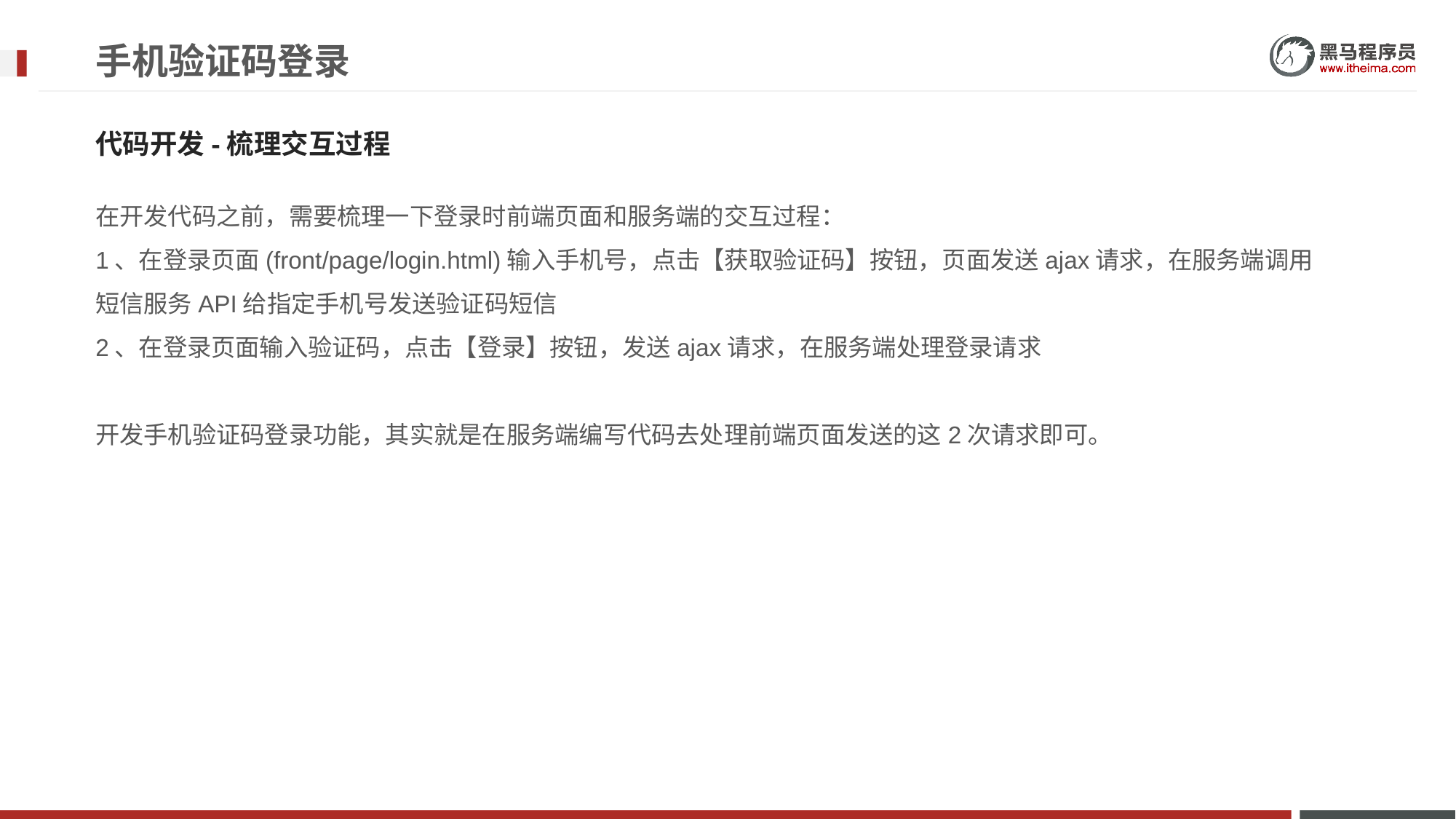

# 手机验证码登录
代码开发-梳理交互过程
在开发代码之前，需要梳理一下登录时前端页面和服务端的交互过程：
1、在登录页面(front/page/login.html)输入手机号，点击【获取验证码】按钮，页面发送ajax请求，在服务端调用短信服务API给指定手机号发送验证码短信
2、在登录页面输入验证码，点击【登录】按钮，发送ajax请求，在服务端处理登录请求

开发手机验证码登录功能，其实就是在服务端编写代码去处理前端页面发送的这2次请求即可。